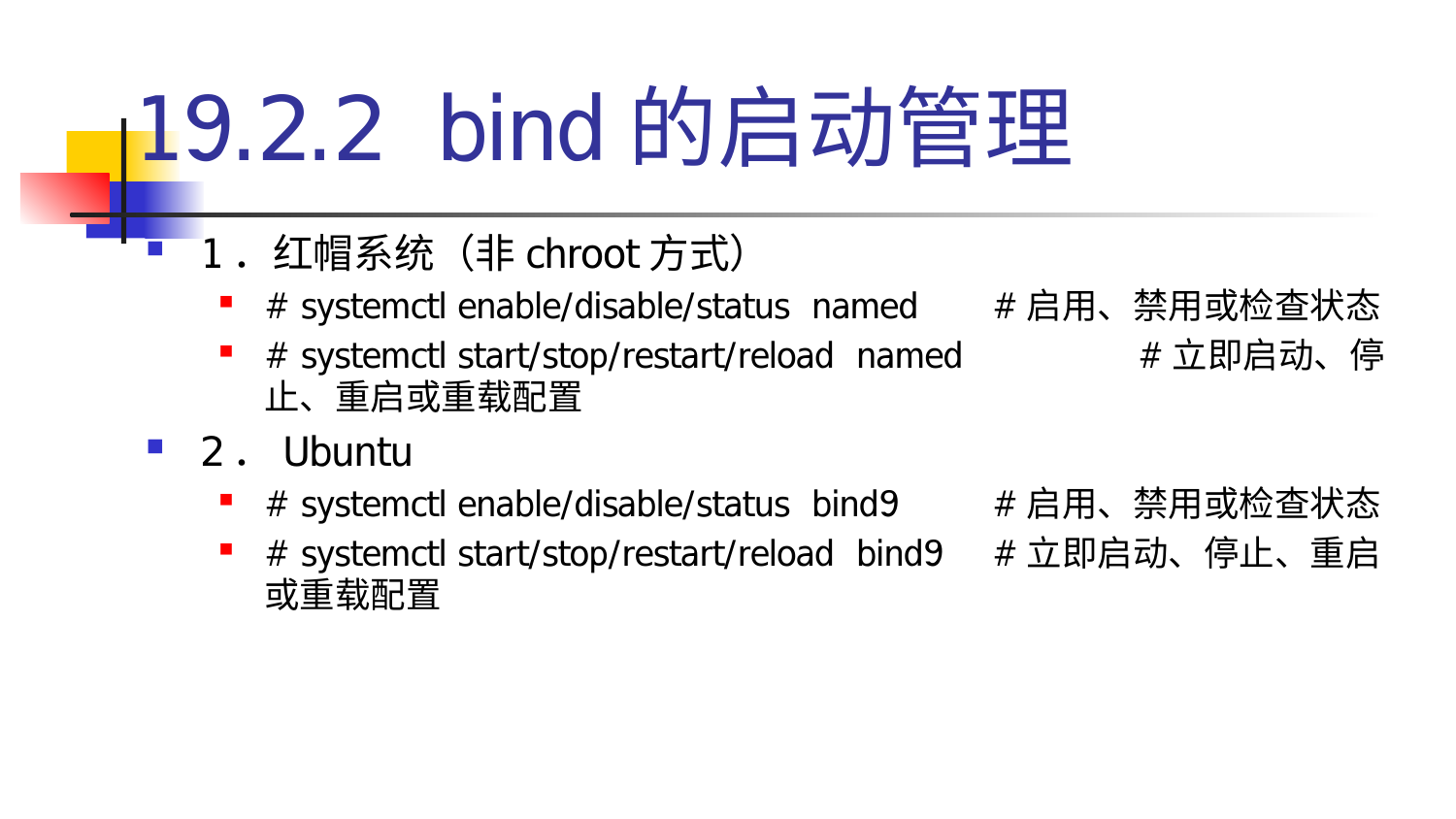

# 19.2.2  bind的启动管理
1．红帽系统（非chroot方式）
# systemctl enable/disable/status  named  	#启用、禁用或检查状态
# systemctl start/stop/restart/reload  named 		#立即启动、停止、重启或重载配置
2．Ubuntu
# systemctl enable/disable/status  bind9 	#启用、禁用或检查状态
# systemctl start/stop/restart/reload  bind9 	#立即启动、停止、重启或重载配置